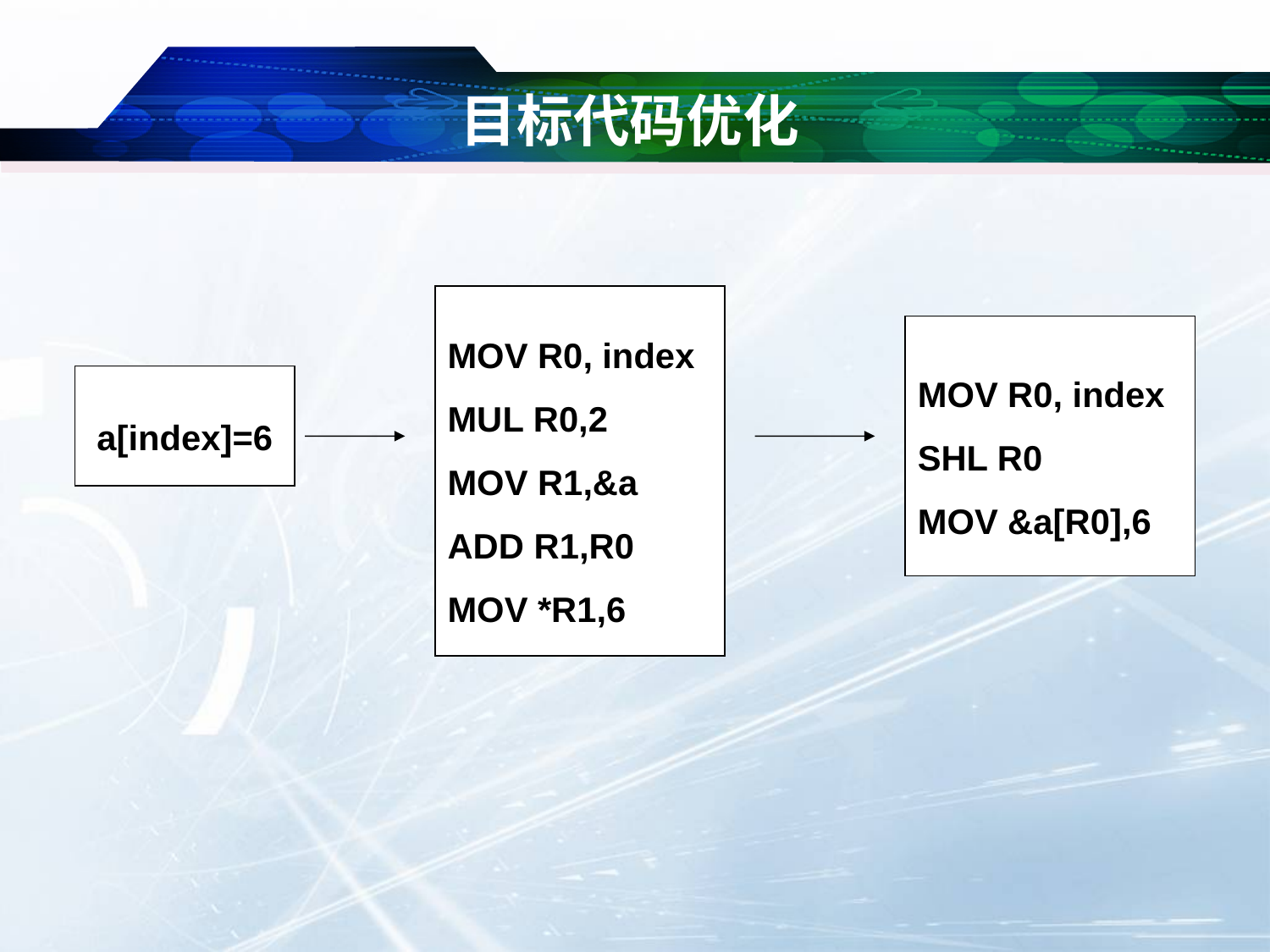

# 目标代码优化
MOV R0, index
MUL R0,2
MOV R1,&a
ADD R1,R0
MOV *R1,6
MOV R0, index
SHL R0
MOV &a[R0],6
a[index]=6